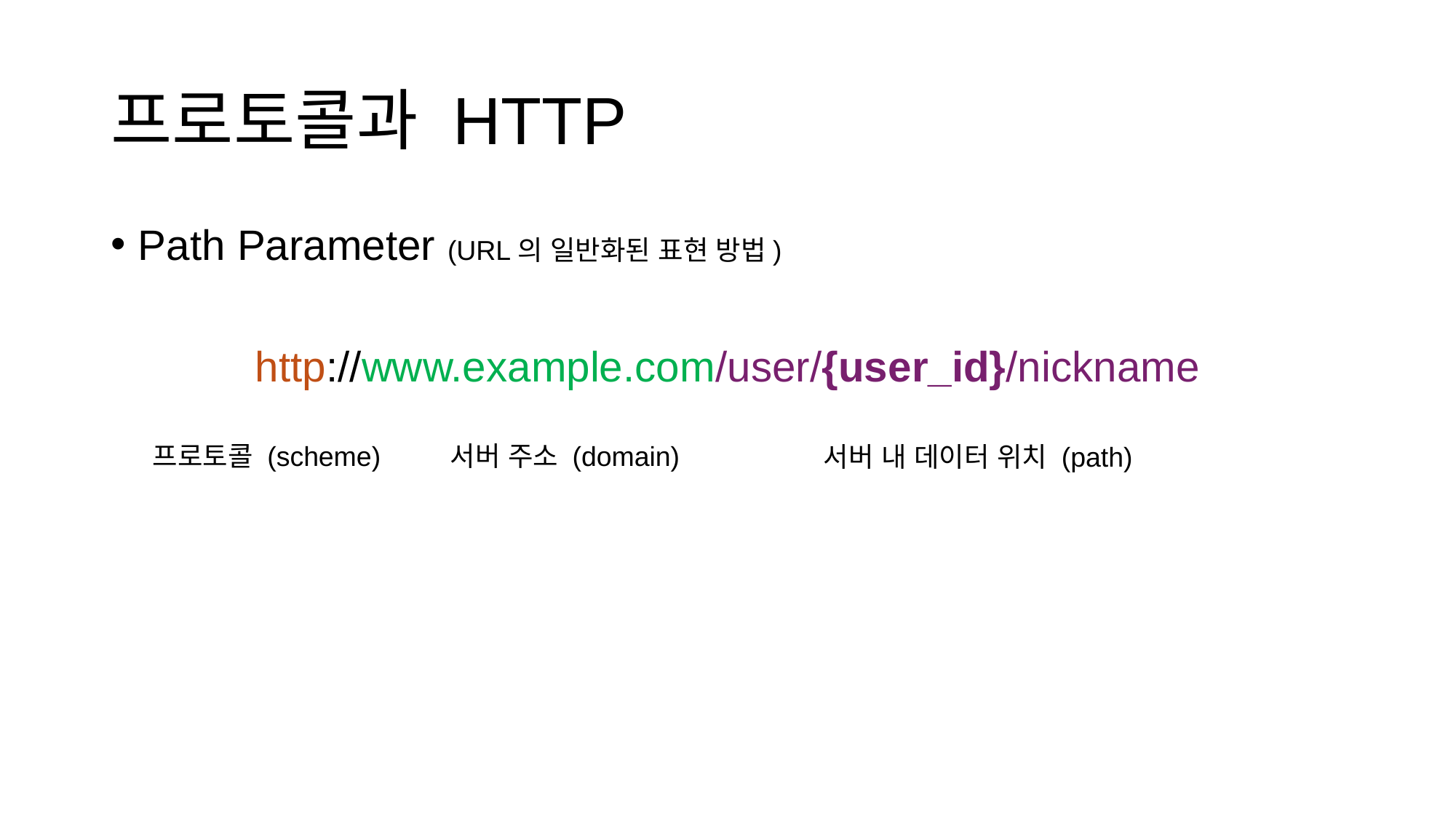

# 프로토콜과 HTTP
Path Parameter (URL의 일반화된 표현 방법)

http://www.example.com/user/{user_id}/nickname
프로토콜 (scheme)
서버 주소 (domain)
서버 내 데이터 위치 (path)